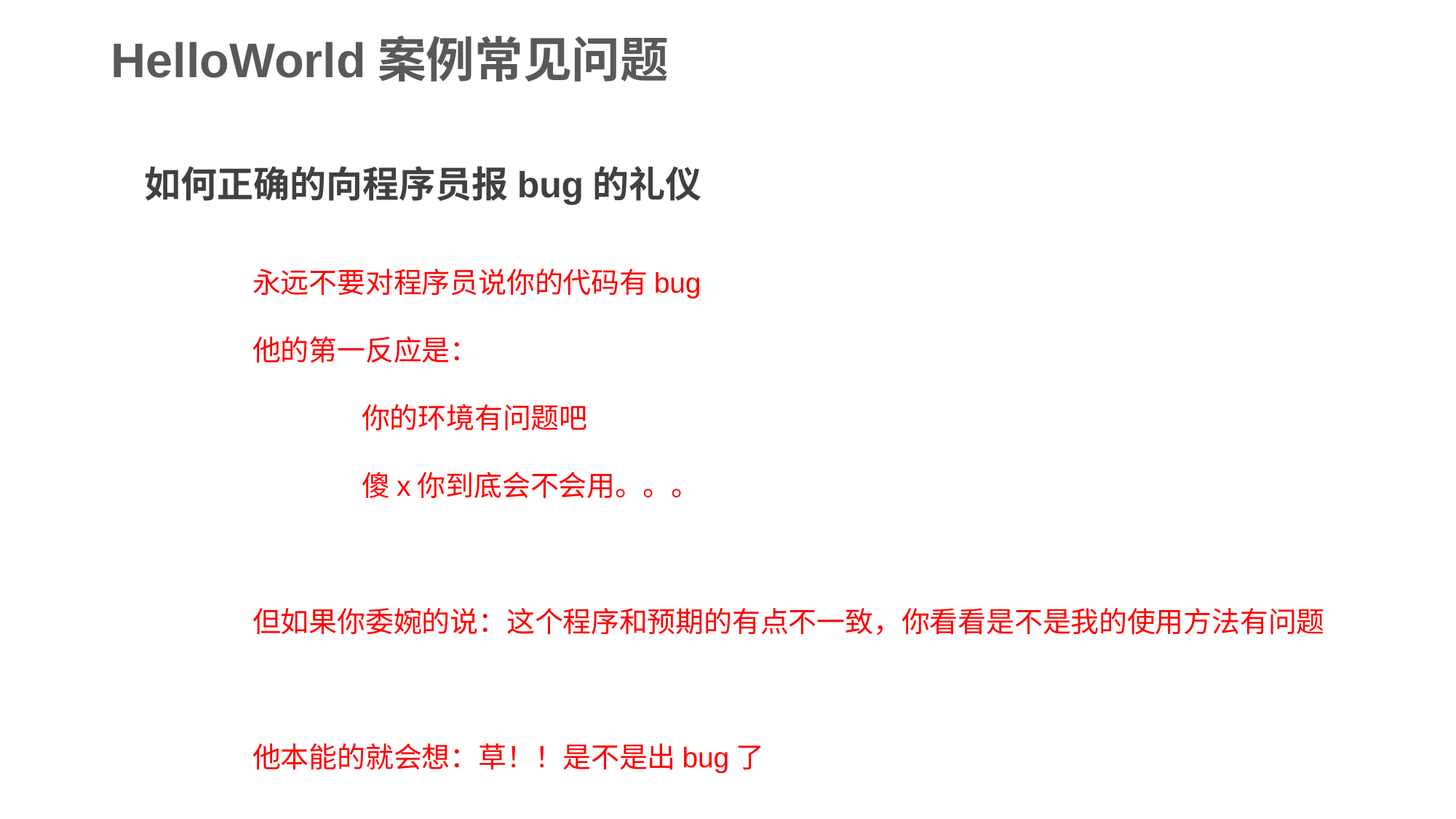

HelloWorld案例常见问题
如何正确的向程序员报bug的礼仪
永远不要对程序员说你的代码有bug
他的第一反应是：
	你的环境有问题吧
	傻x你到底会不会用。。。

但如果你委婉的说：这个程序和预期的有点不一致，你看看是不是我的使用方法有问题

他本能的就会想：草！！是不是出bug了